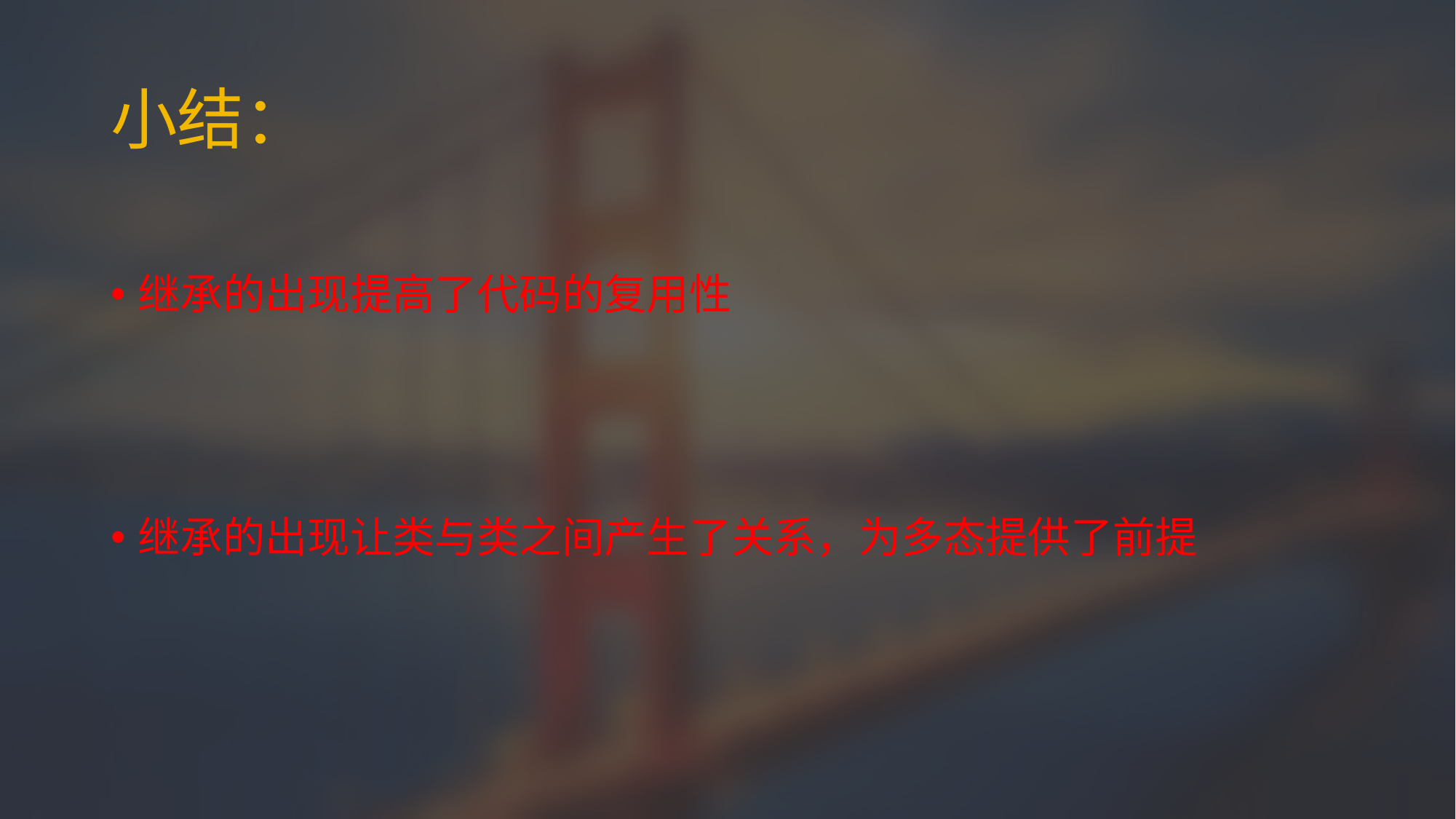

小结：

继承的出现提高了代码的复用性

继承的出现让类与类之间产生了关系，为多态提供了前提